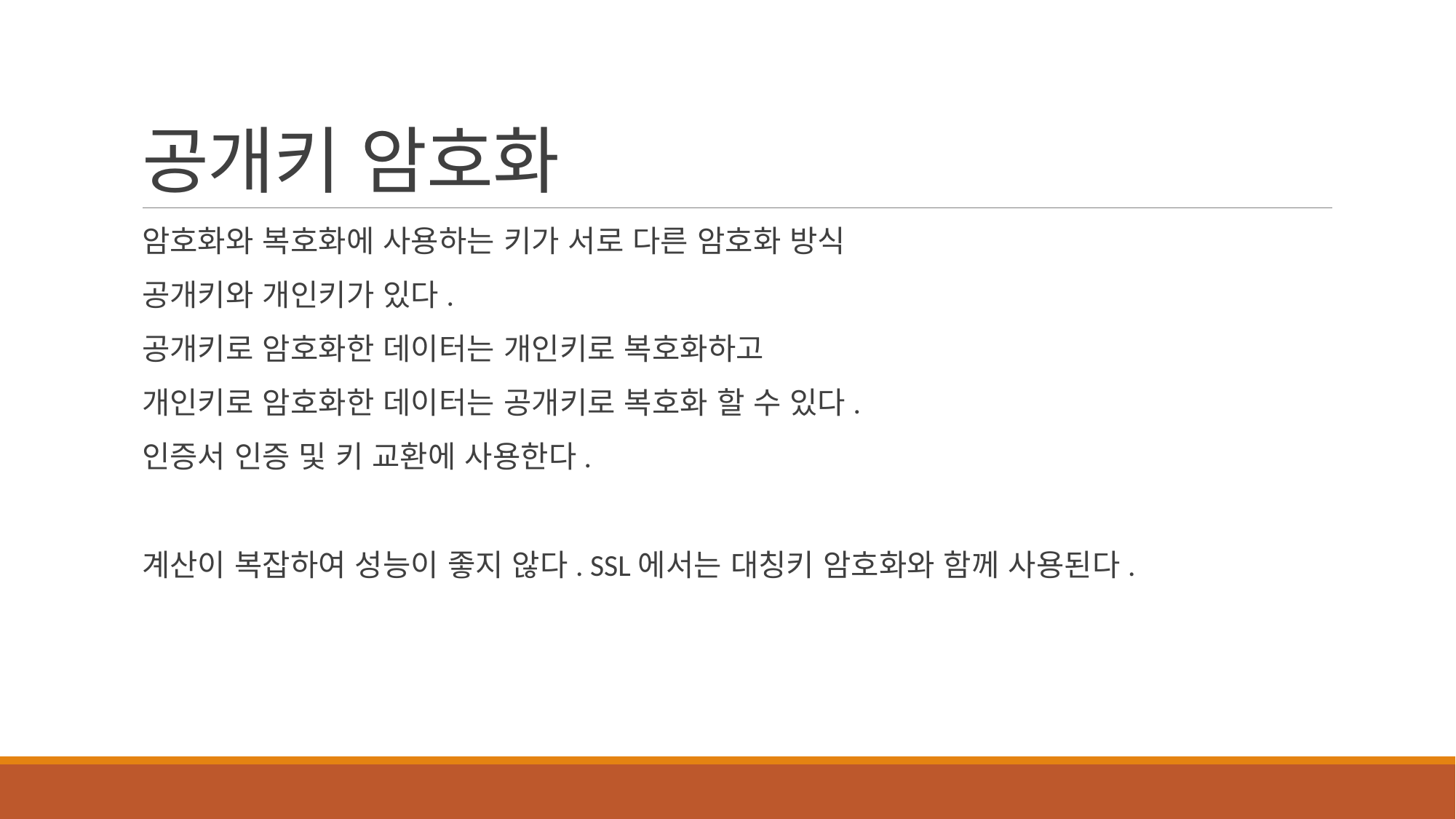

# 공개키 암호화
암호화와 복호화에 사용하는 키가 서로 다른 암호화 방식
공개키와 개인키가 있다.
공개키로 암호화한 데이터는 개인키로 복호화하고
개인키로 암호화한 데이터는 공개키로 복호화 할 수 있다.
인증서 인증 및 키 교환에 사용한다.

계산이 복잡하여 성능이 좋지 않다. SSL에서는 대칭키 암호화와 함께 사용된다.